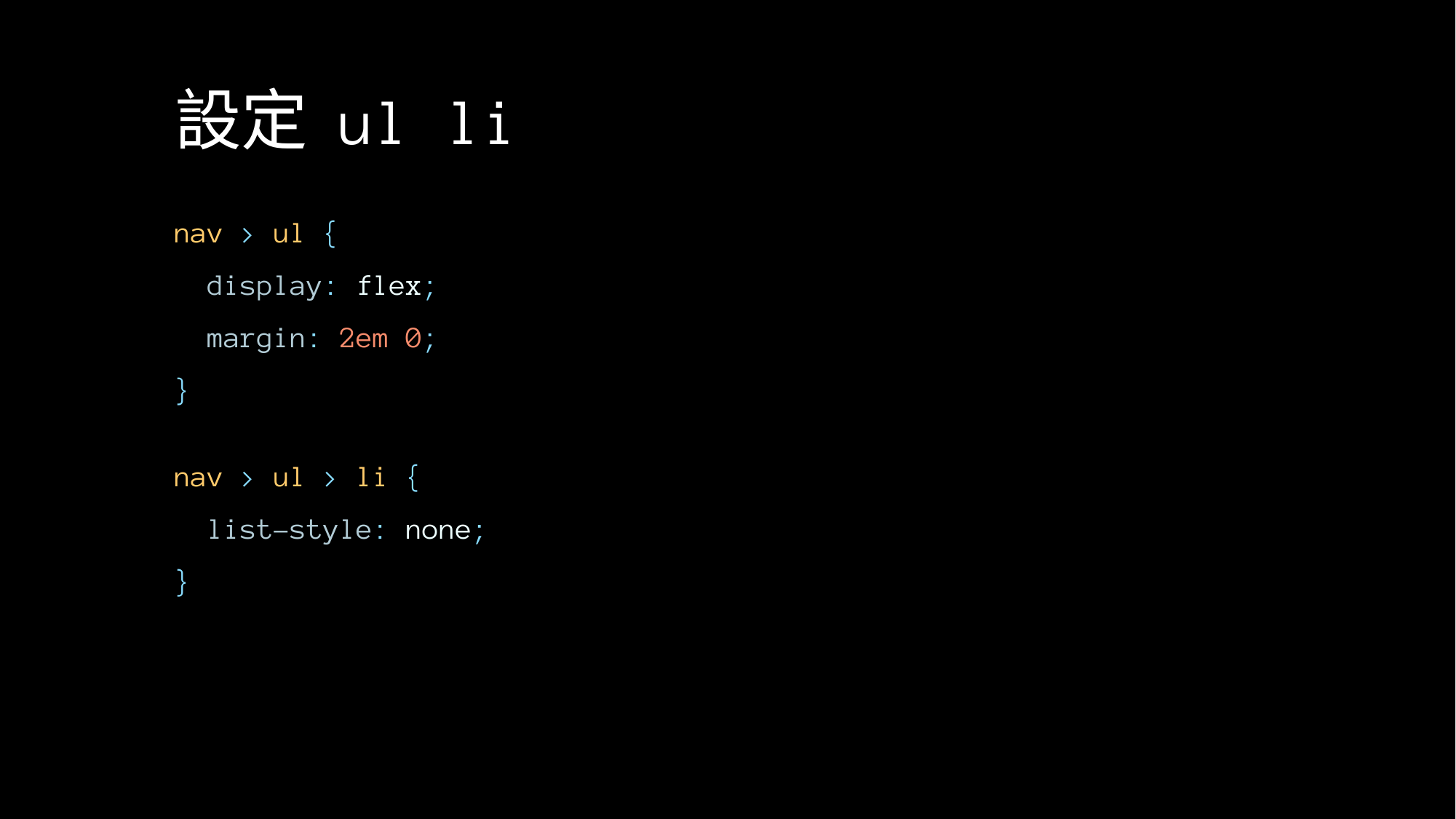

# 設定 ul li
nav > ul {
  display: flex;
  margin: 2em 0;
}
nav > ul > li {
  list-style: none;
}